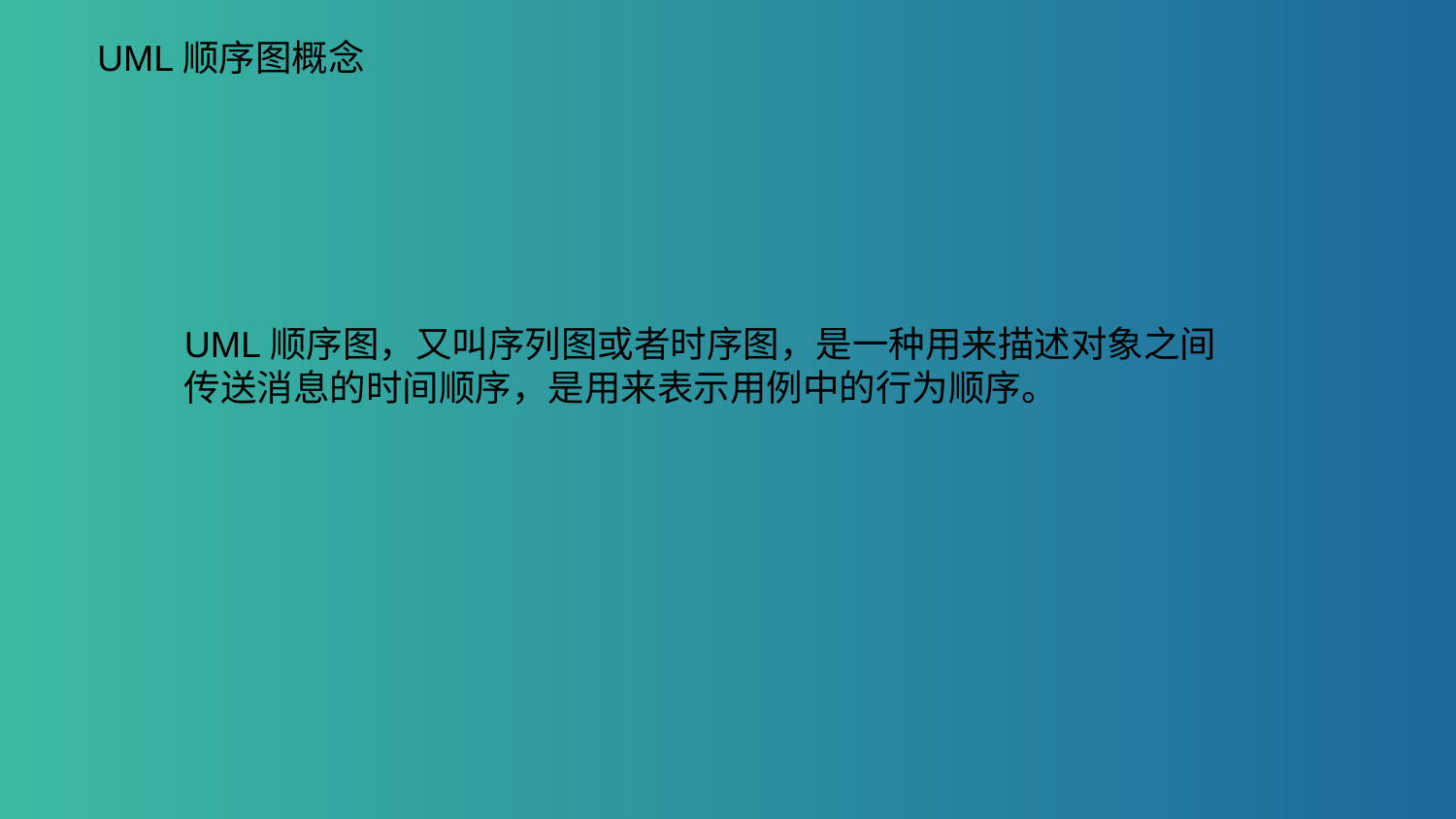

UML顺序图概念
UML顺序图，又叫序列图或者时序图，是一种用来描述对象之间传送消息的时间顺序，是用来表示用例中的行为顺序。